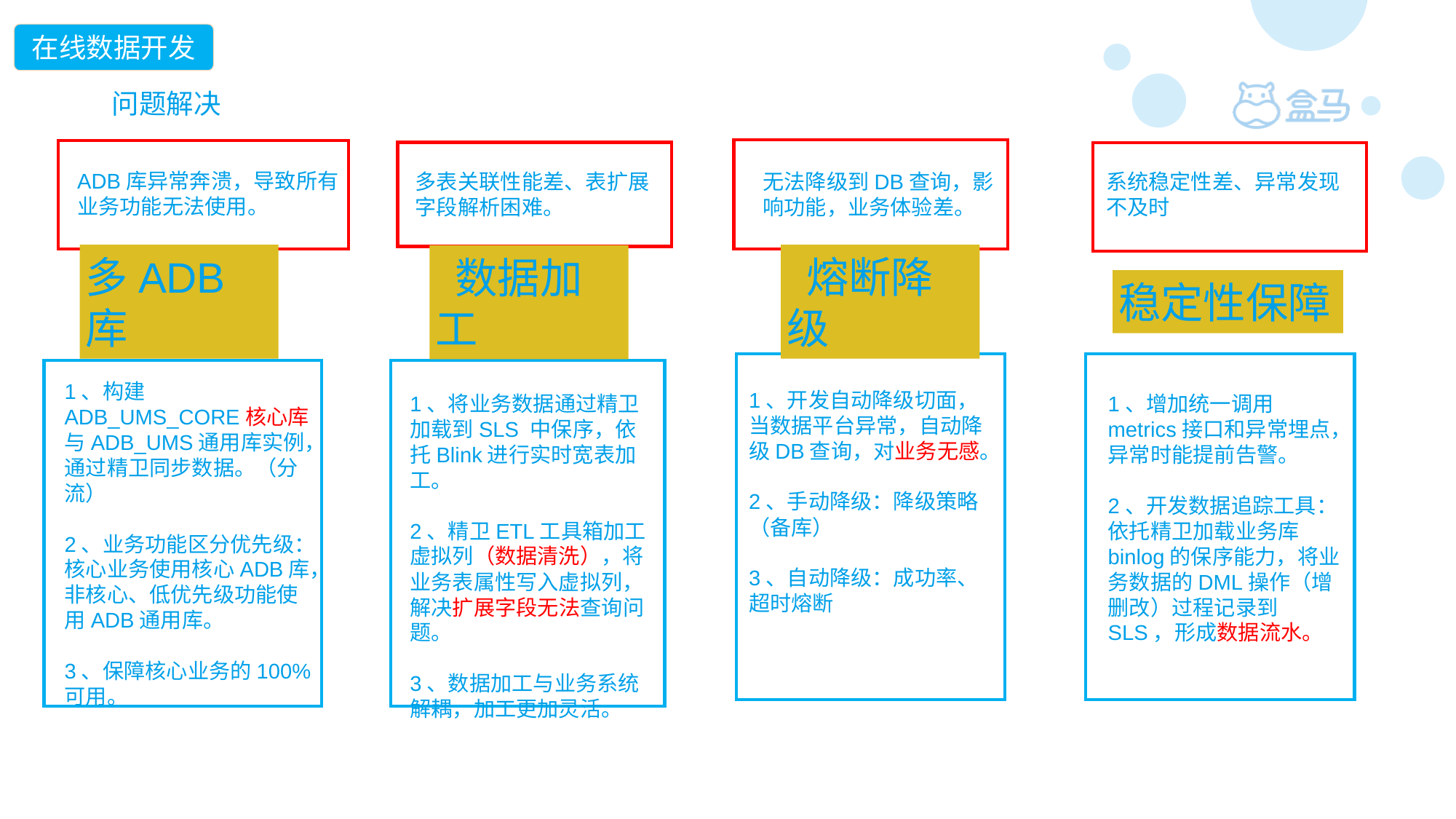

Metrics能力提升

在线数据开发

问题解决

ADB库异常奔溃，导致所有业务功能无法使用。
多表关联性能差、表扩展
字段解析困难。
系统稳定性差、异常发现
不及时
无法降级到DB查询，影响功能，业务体验差。
稳定性保障
多ADB库
 熔断降级
 数据加工

1、开发自动降级切面，当数据平台异常，自动降级DB查询，对业务无感。

2、手动降级：降级策略（备库）

3、自动降级：成功率、超时熔断

1、将业务数据通过精卫加载到SLS 中保序，依托Blink进行实时宽表加工。

2、精卫ETL工具箱加工虚拟列（数据清洗），将业务表属性写入虚拟列，解决扩展字段无法查询问题。

3、数据加工与业务系统解耦，加工更加灵活。

1、增加统一调用metrics接口和异常埋点，异常时能提前告警。

2、开发数据追踪工具：依托精卫加载业务库binlog的保序能力，将业务数据的DML操作（增删改）过程记录到SLS，形成数据流水。

1、构建ADB_UMS_CORE核心库与ADB_UMS通用库实例，通过精卫同步数据。（分流）

2、业务功能区分优先级：核心业务使用核心ADB库，非核心、低优先级功能使用ADB通用库。

3、保障核心业务的100%可用。